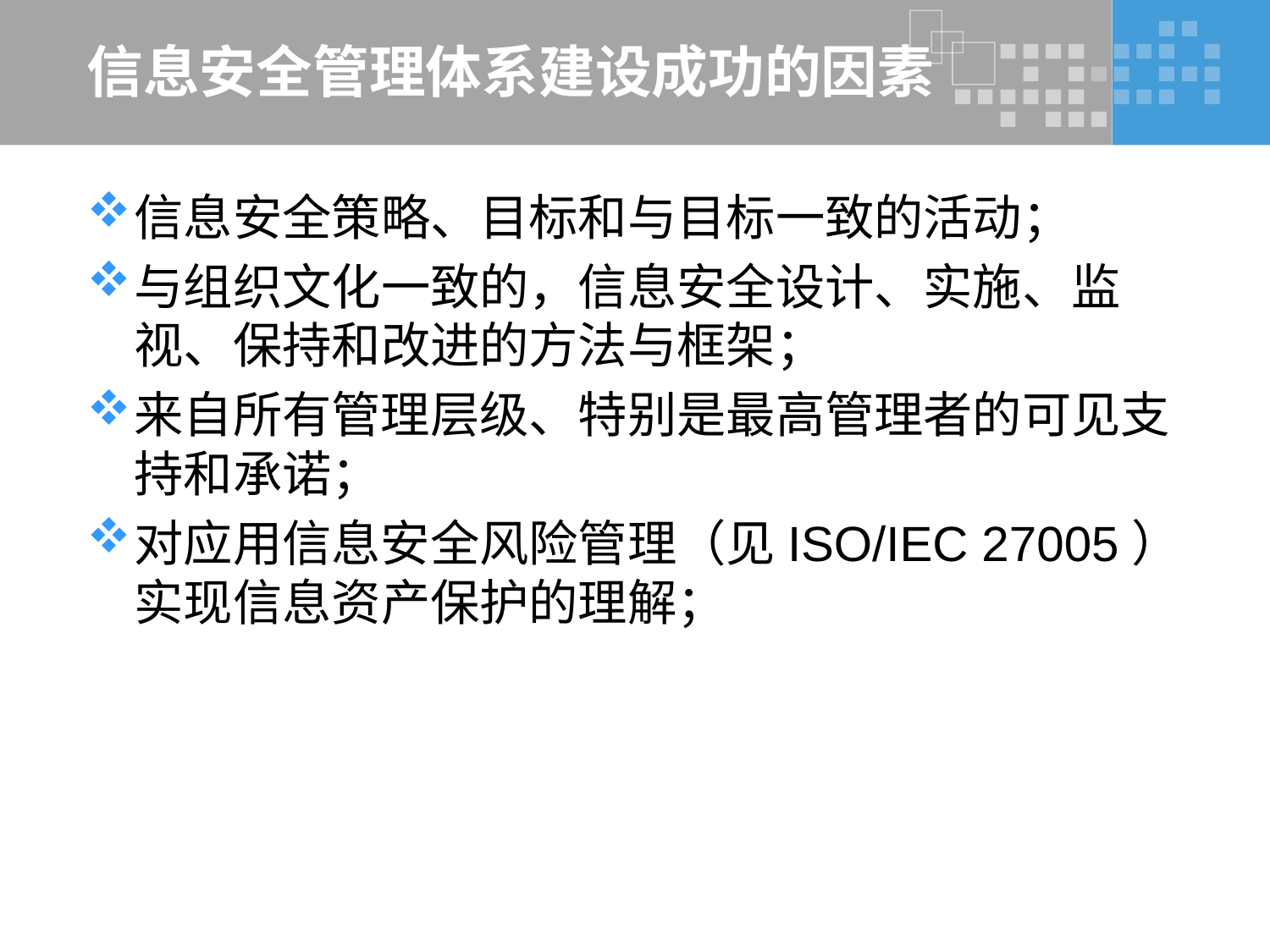

# 信息安全管理体系建设成功的因素
信息安全策略、目标和与目标一致的活动；
与组织文化一致的，信息安全设计、实施、监视、保持和改进的方法与框架；
来自所有管理层级、特别是最高管理者的可见支持和承诺；
对应用信息安全风险管理（见ISO/IEC 27005）实现信息资产保护的理解；

18